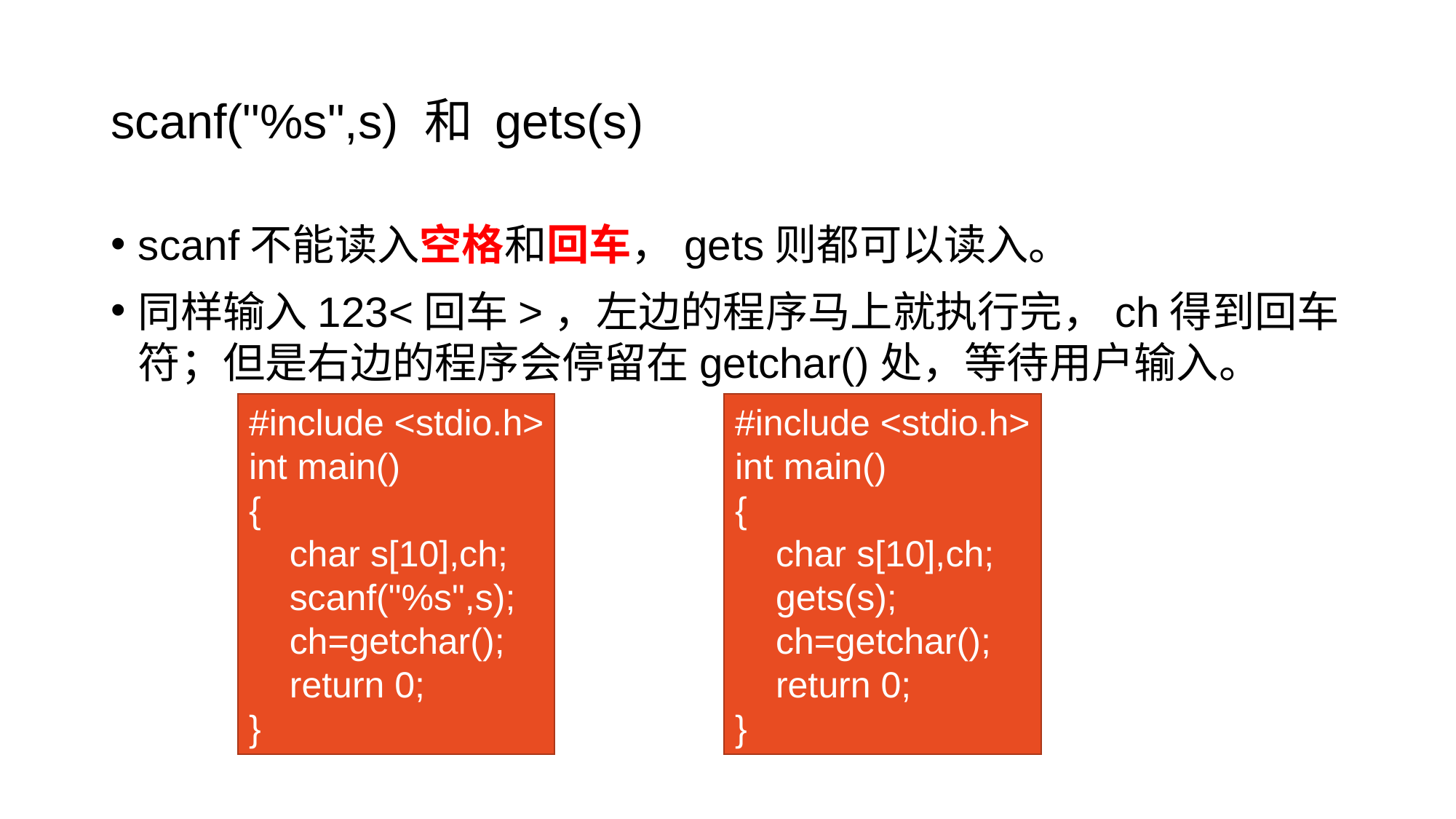

# scanf("%s",s) 和 gets(s)
scanf不能读入空格和回车，gets则都可以读入。
同样输入123<回车>，左边的程序马上就执行完，ch得到回车符；但是右边的程序会停留在getchar()处，等待用户输入。
#include <stdio.h>
int main()
{
    char s[10],ch;
    scanf("%s",s);
    ch=getchar();
    return 0;
}
#include <stdio.h>
int main()
{
    char s[10],ch;
    gets(s);
    ch=getchar();
    return 0;
}